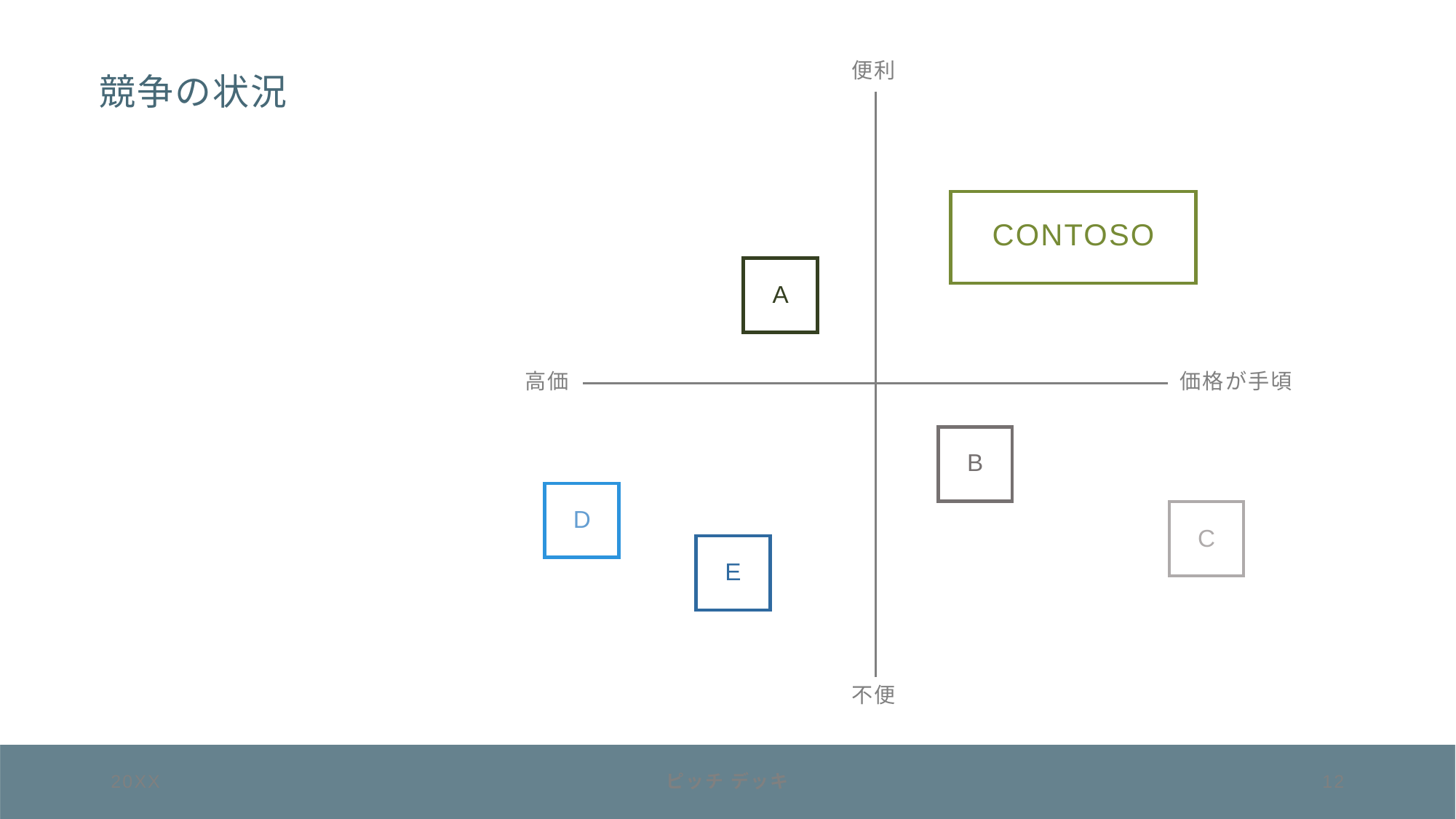

便利
# 競争の状況
Contoso
A
高価
価格が手頃
B
D
C
E
不便
20XX
ピッチ デッキ
12